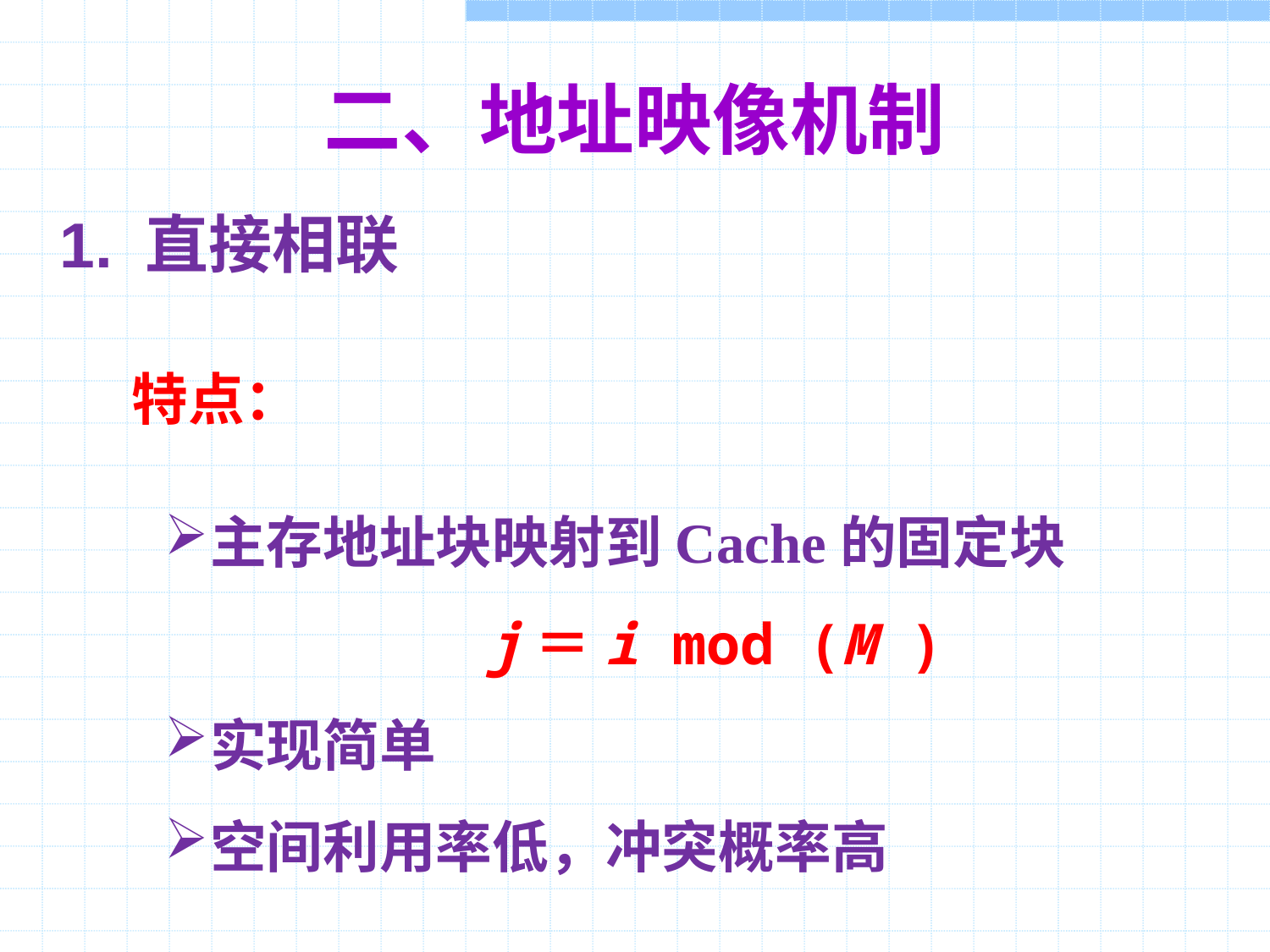

# 二、地址映像机制
1. 直接相联
特点：
主存地址块映射到Cache的固定块
	 j＝i mod (M )
实现简单
空间利用率低，冲突概率高